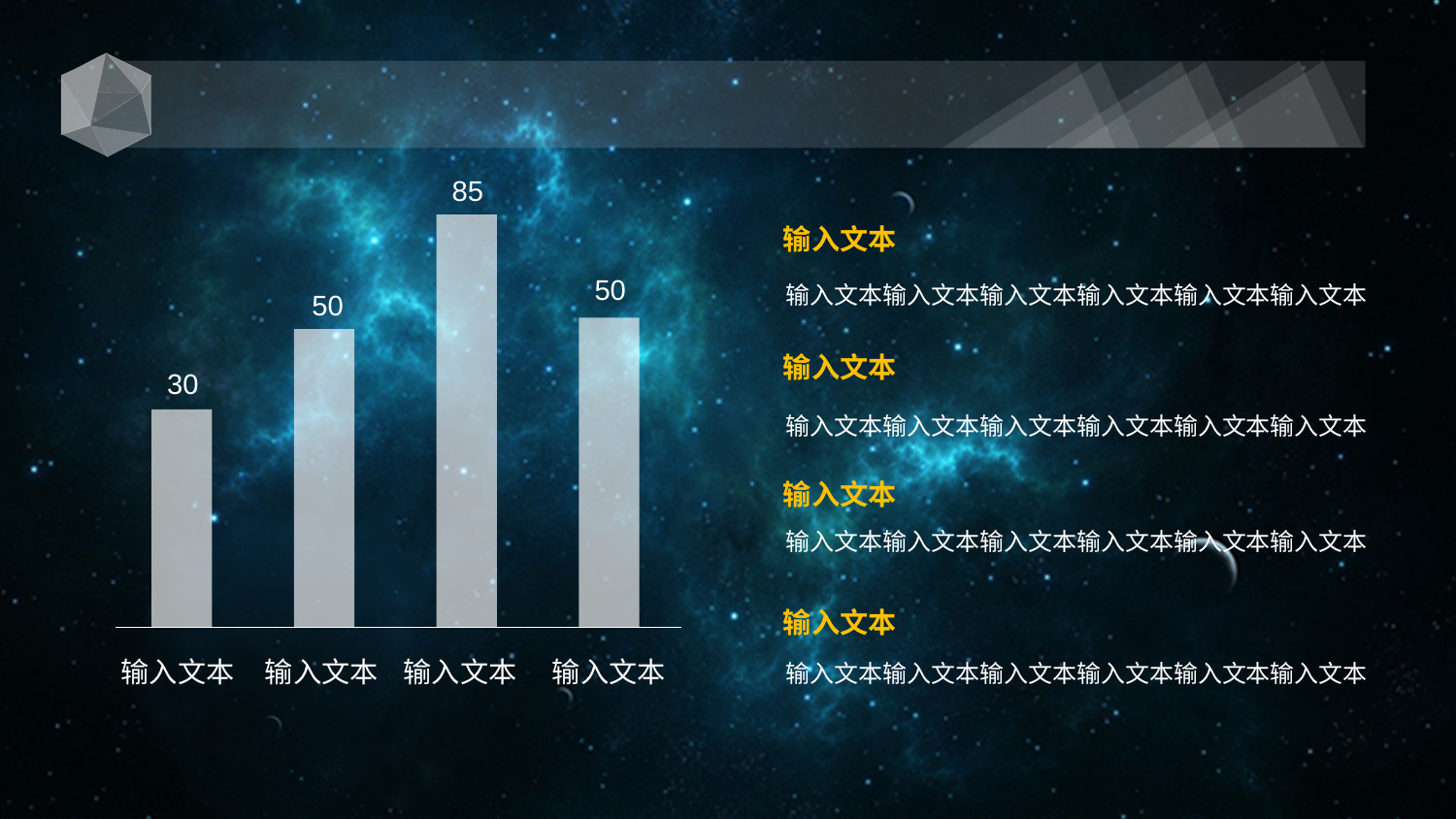

85
输入文本

50
输入文本输入文本输入文本输入文本输入文本输入文本
50

输入文本
30
输入文本输入文本输入文本输入文本输入文本输入文本

输入文本
输入文本输入文本输入文本输入文本输入文本输入文本
输入文本
输入文本
输入文本
输入文本
输入文本
输入文本输入文本输入文本输入文本输入文本输入文本